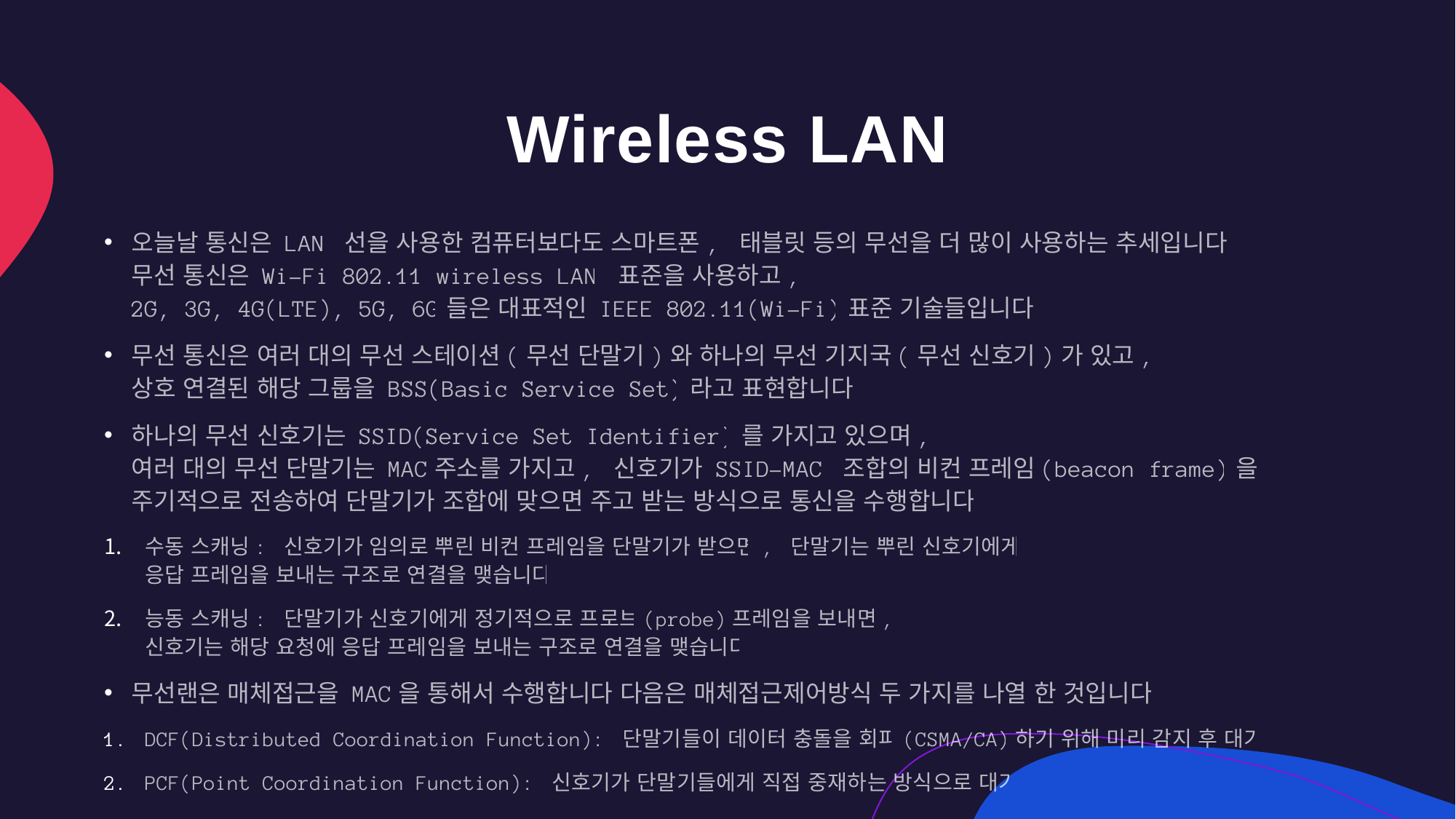

# Wireless LAN
오늘날 통신은 LAN 선을 사용한 컴퓨터보다도 스마트폰, 태블릿 등의 무선을 더 많이 사용하는 추세입니다
무선 통신은 Wi-Fi 802.11 wireless LAN 표준을 사용하고,
2G, 3G, 4G(LTE), 5G, 6G들은 대표적인 IEEE 802.11(Wi-Fi)표준 기술들입니다
무선 통신은 여러 대의 무선 스테이션(무선 단말기)와 하나의 무선 기지국(무선 신호기)가 있고,
상호 연결된 해당 그룹을 BSS(Basic Service Set)라고 표현합니다
하나의 무선 신호기는 SSID(Service Set Identifier)를 가지고 있으며,
여러 대의 무선 단말기는 MAC주소를 가지고, 신호기가 SSID-MAC 조합의 비컨 프레임(beacon frame)을
주기적으로 전송하여 단말기가 조합에 맞으면 주고 받는 방식으로 통신을 수행합니다
수동 스캐닝: 신호기가 임의로 뿌린 비컨 프레임을 단말기가 받으면, 단말기는 뿌린 신호기에게
응답 프레임을 보내는 구조로 연결을 맺습니다
능동 스캐닝: 단말기가 신호기에게 정기적으로 프로브(probe)프레임을 보내면,
신호기는 해당 요청에 응답 프레임을 보내는 구조로 연결을 맺습니다
무선랜은 매체접근을 MAC을 통해서 수행합니다 다음은 매체접근제어방식 두 가지를 나열 한 것입니다
DCF(Distributed Coordination Function): 단말기들이 데이터 충돌을 회피(CSMA/CA)하기 위해 미리 감지 후 대기
PCF(Point Coordination Function): 신호기가 단말기들에게 직접 중재하는 방식으로 대기